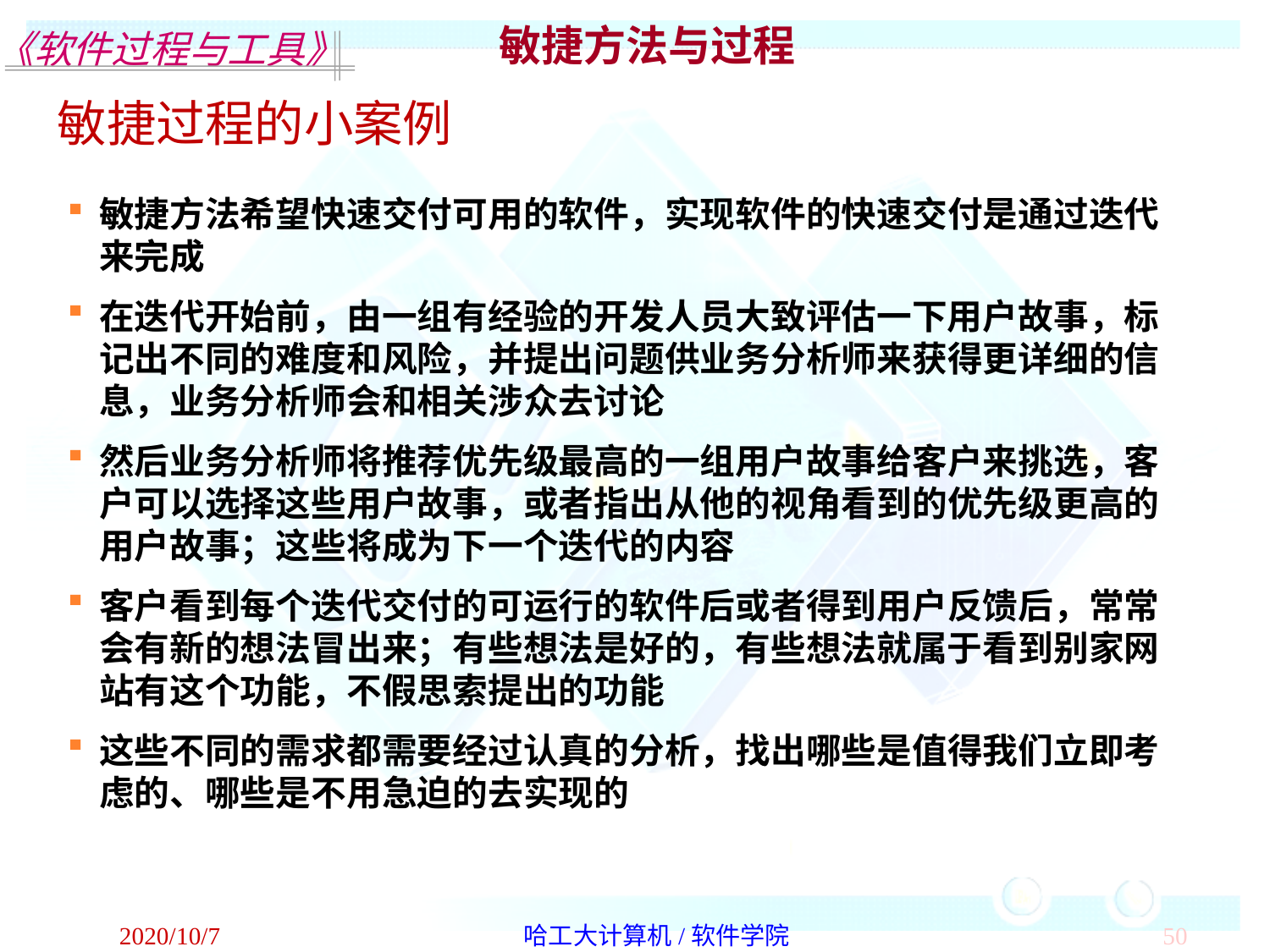

敏捷方法与过程
敏捷过程的小案例
敏捷方法希望快速交付可用的软件，实现软件的快速交付是通过迭代来完成
在迭代开始前，由一组有经验的开发人员大致评估一下用户故事，标记出不同的难度和风险，并提出问题供业务分析师来获得更详细的信息，业务分析师会和相关涉众去讨论
然后业务分析师将推荐优先级最高的一组用户故事给客户来挑选，客户可以选择这些用户故事，或者指出从他的视角看到的优先级更高的用户故事；这些将成为下一个迭代的内容
客户看到每个迭代交付的可运行的软件后或者得到用户反馈后，常常会有新的想法冒出来；有些想法是好的，有些想法就属于看到别家网站有这个功能，不假思索提出的功能
这些不同的需求都需要经过认真的分析，找出哪些是值得我们立即考虑的、哪些是不用急迫的去实现的